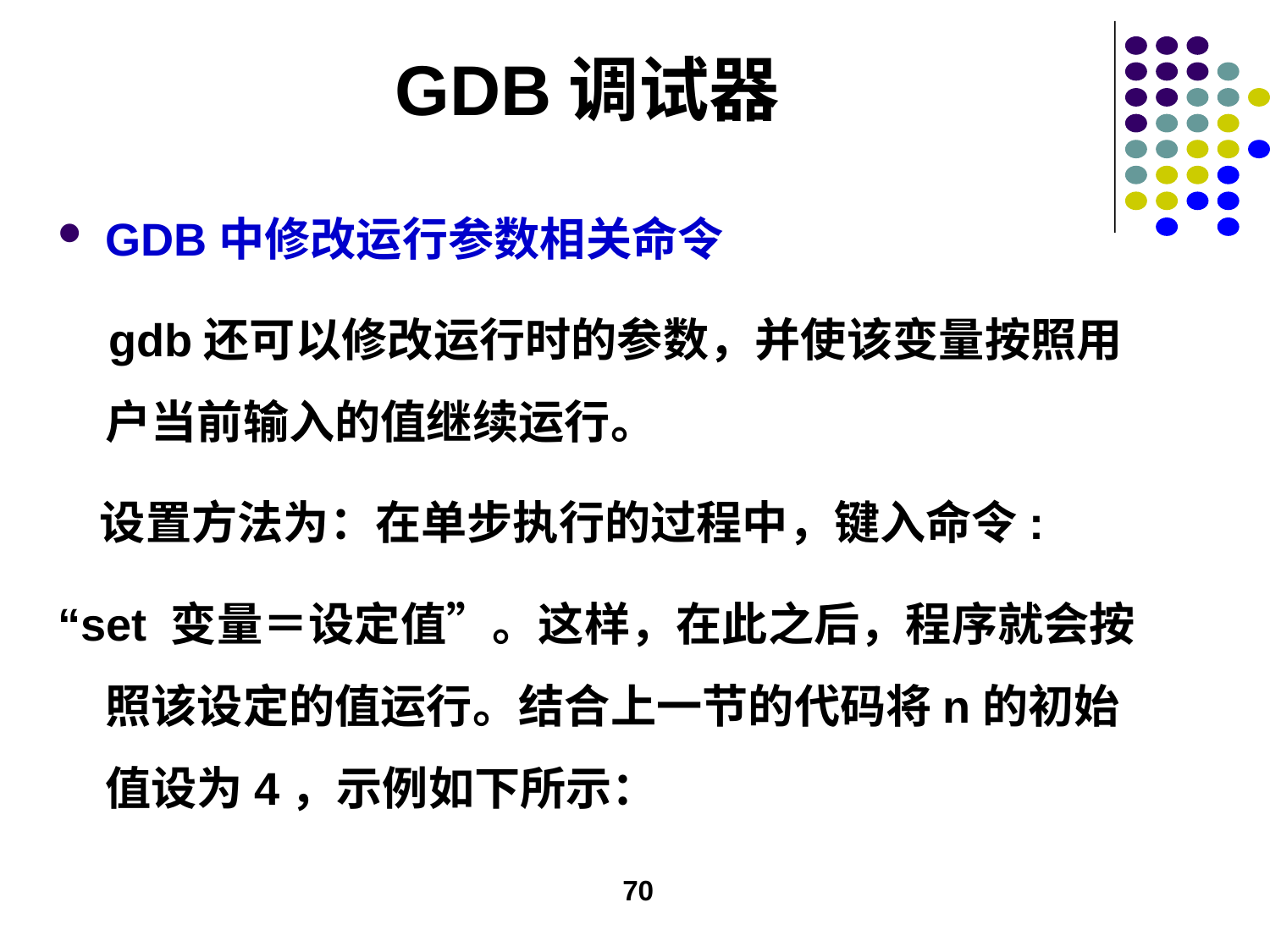

# GDB调试器
GDB中修改运行参数相关命令
    gdb还可以修改运行时的参数，并使该变量按照用户当前输入的值继续运行。
   设置方法为：在单步执行的过程中，键入命令:
“set 变量＝设定值”。这样，在此之后，程序就会按照该设定的值运行。结合上一节的代码将n的初始值设为4，示例如下所示：
70